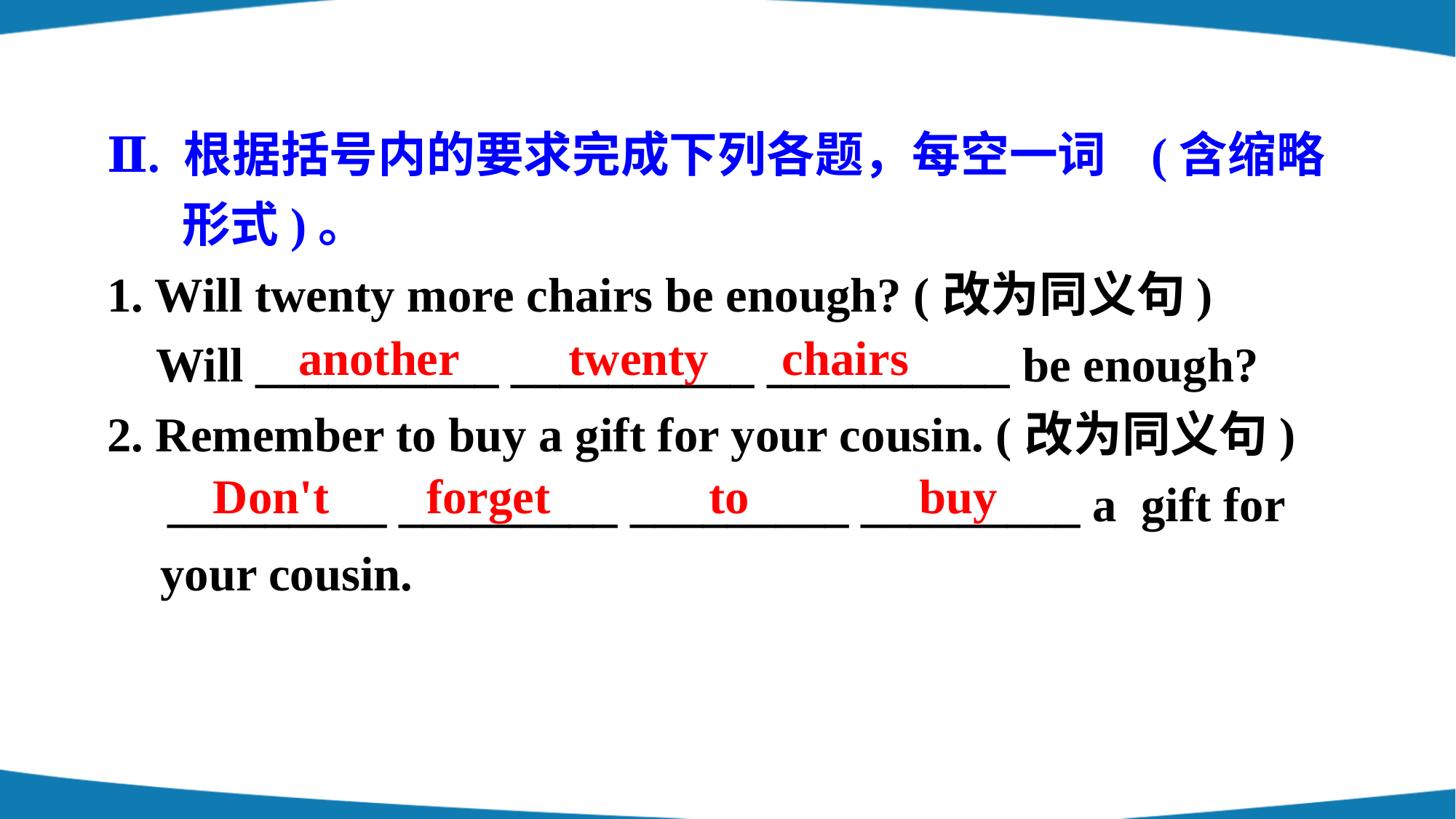

Ⅱ. 根据括号内的要求完成下列各题，每空一词   (含缩略形式)。
1. Will twenty more chairs be enough? (改为同义句)
    Will __________ __________ __________ be enough?
2. Remember to buy a gift for your cousin. (改为同义句)
     _________ _________ _________ _________ a  gift for your cousin.
 another         twenty      chairs
Don't        forget             to              buy